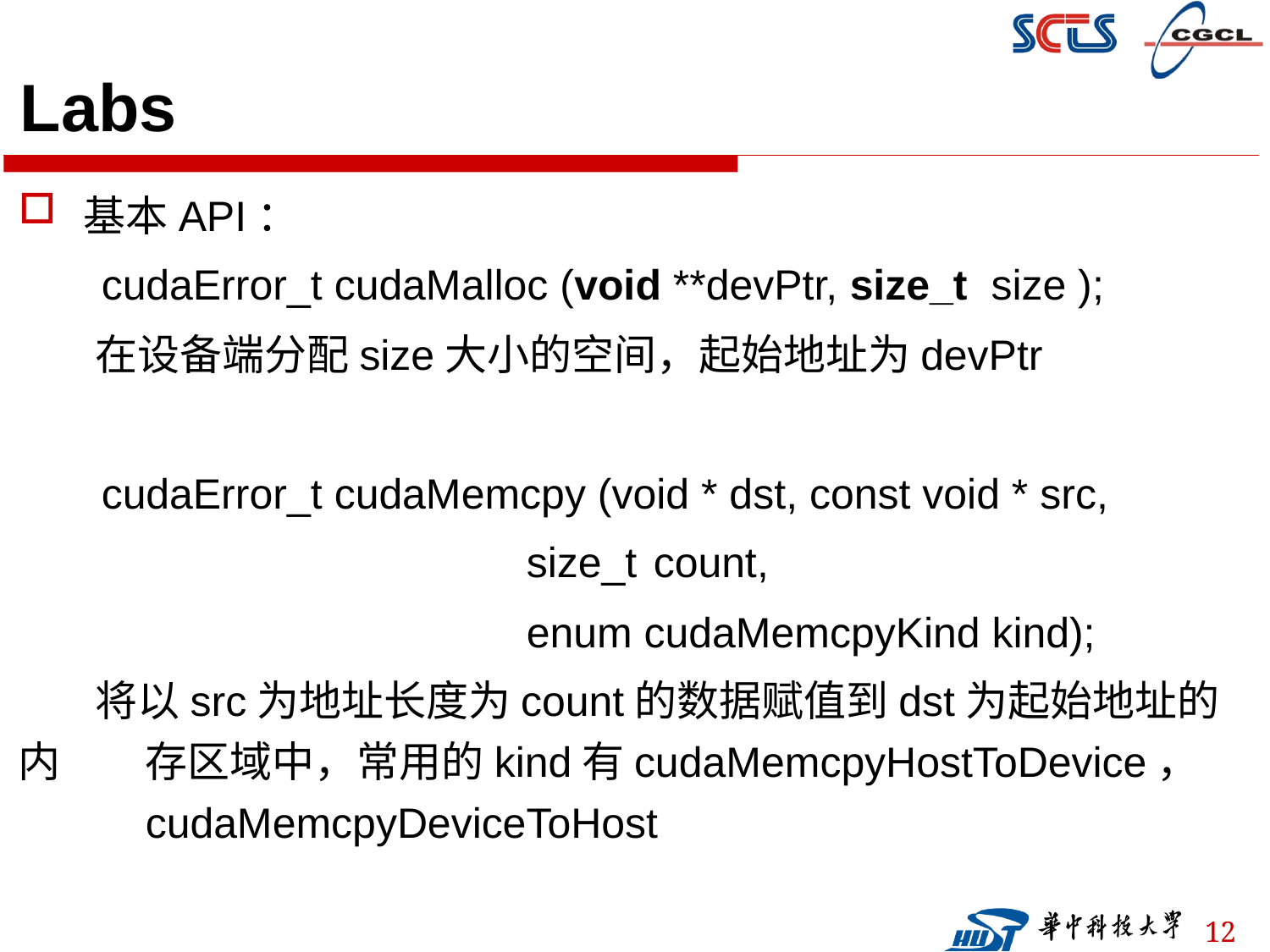

# Labs
基本API：
       cudaError_t cudaMalloc (void **devPtr, size_t  size );
       在设备端分配size大小的空间，起始地址为devPtr

       cudaError_t cudaMemcpy (void * dst, const void * src,
				size_t 	count,
				enum cudaMemcpyKind kind);
       将以src为地址长度为count的数据赋值到dst为起始地址的内       	存区域中，常用的kind有cudaMemcpyHostToDevice， 	cudaMemcpyDeviceToHost